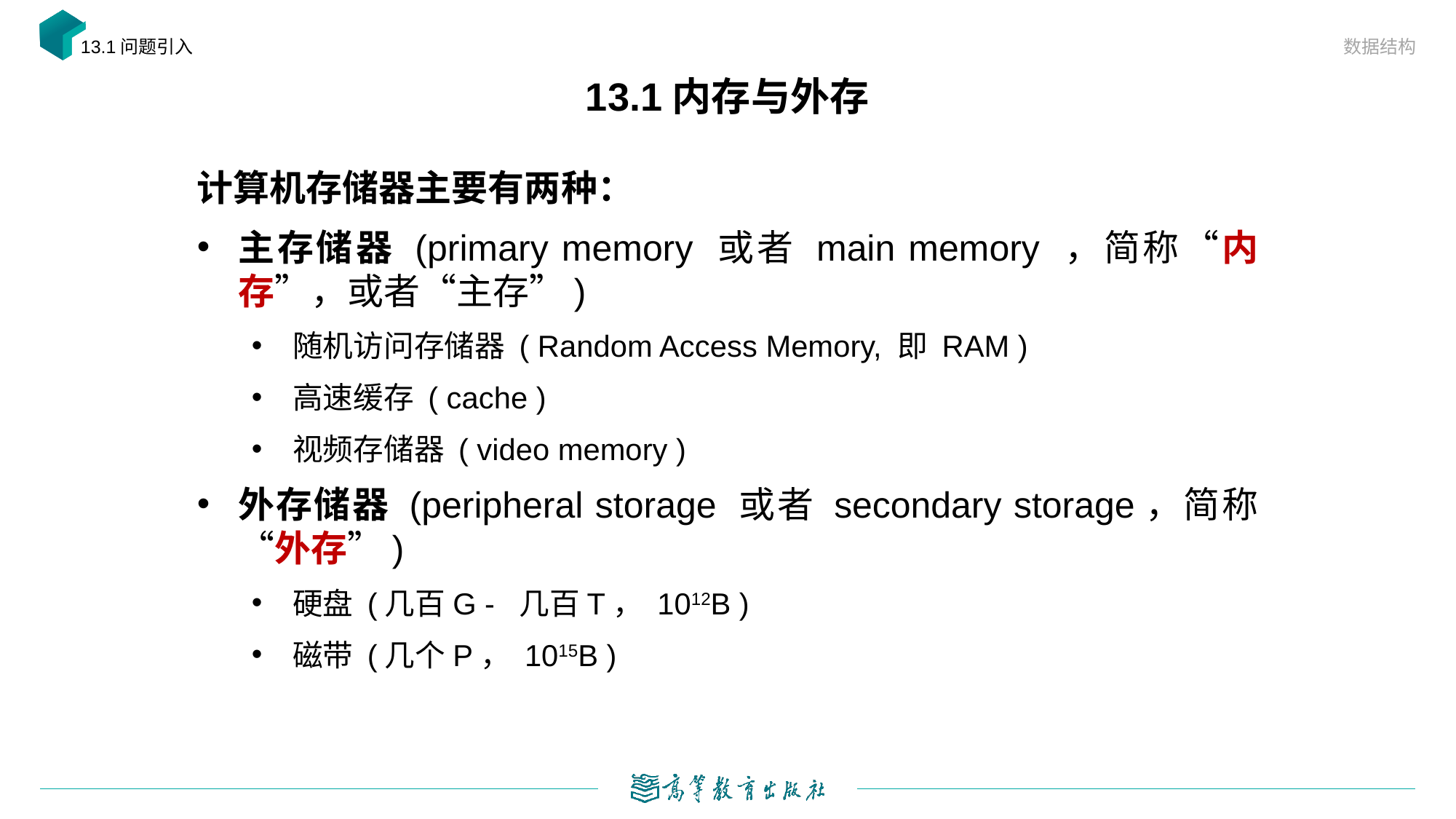

数据结构
13.1问题引入
# 13.1内存与外存
计算机存储器主要有两种：
主存储器 (primary memory 或者 main memory ，简称“内存”，或者“主存”)
随机访问存储器 ( Random Access Memory, 即 RAM )
高速缓存 ( cache )
视频存储器 ( video memory )
外存储器 (peripheral storage 或者 secondary storage，简称“外存”)
硬盘 (几百G -  几百T， 1012B )
磁带 (几个P， 1015B )